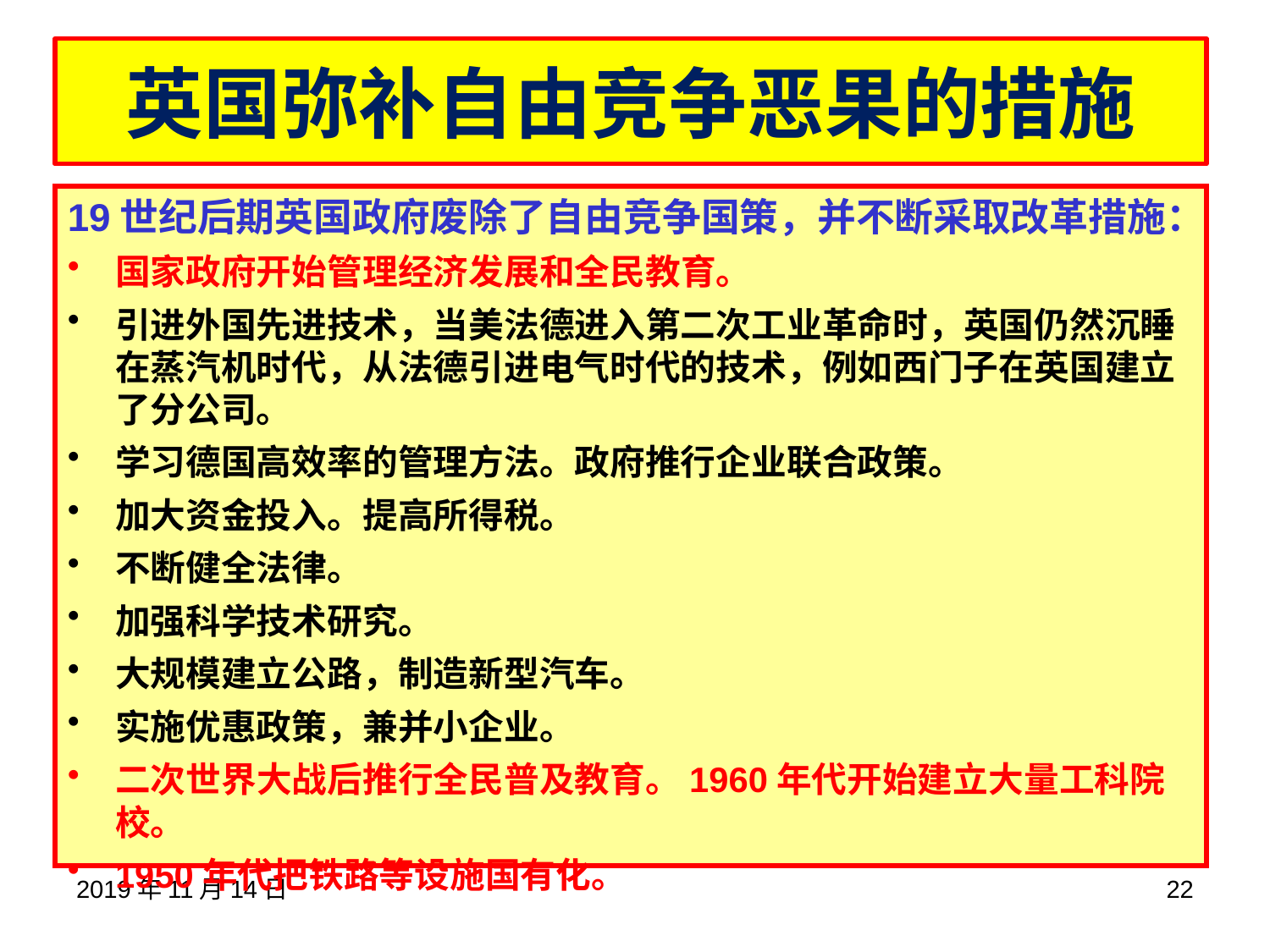

# 英国弥补自由竞争恶果的措施
19世纪后期英国政府废除了自由竞争国策，并不断采取改革措施：
国家政府开始管理经济发展和全民教育。
引进外国先进技术，当美法德进入第二次工业革命时，英国仍然沉睡在蒸汽机时代，从法德引进电气时代的技术，例如西门子在英国建立了分公司。
学习德国高效率的管理方法。政府推行企业联合政策。
加大资金投入。提高所得税。
不断健全法律。
加强科学技术研究。
大规模建立公路，制造新型汽车。
实施优惠政策，兼并小企业。
二次世界大战后推行全民普及教育。1960年代开始建立大量工科院校。
1950年代把铁路等设施国有化。
2019年11月14日
22